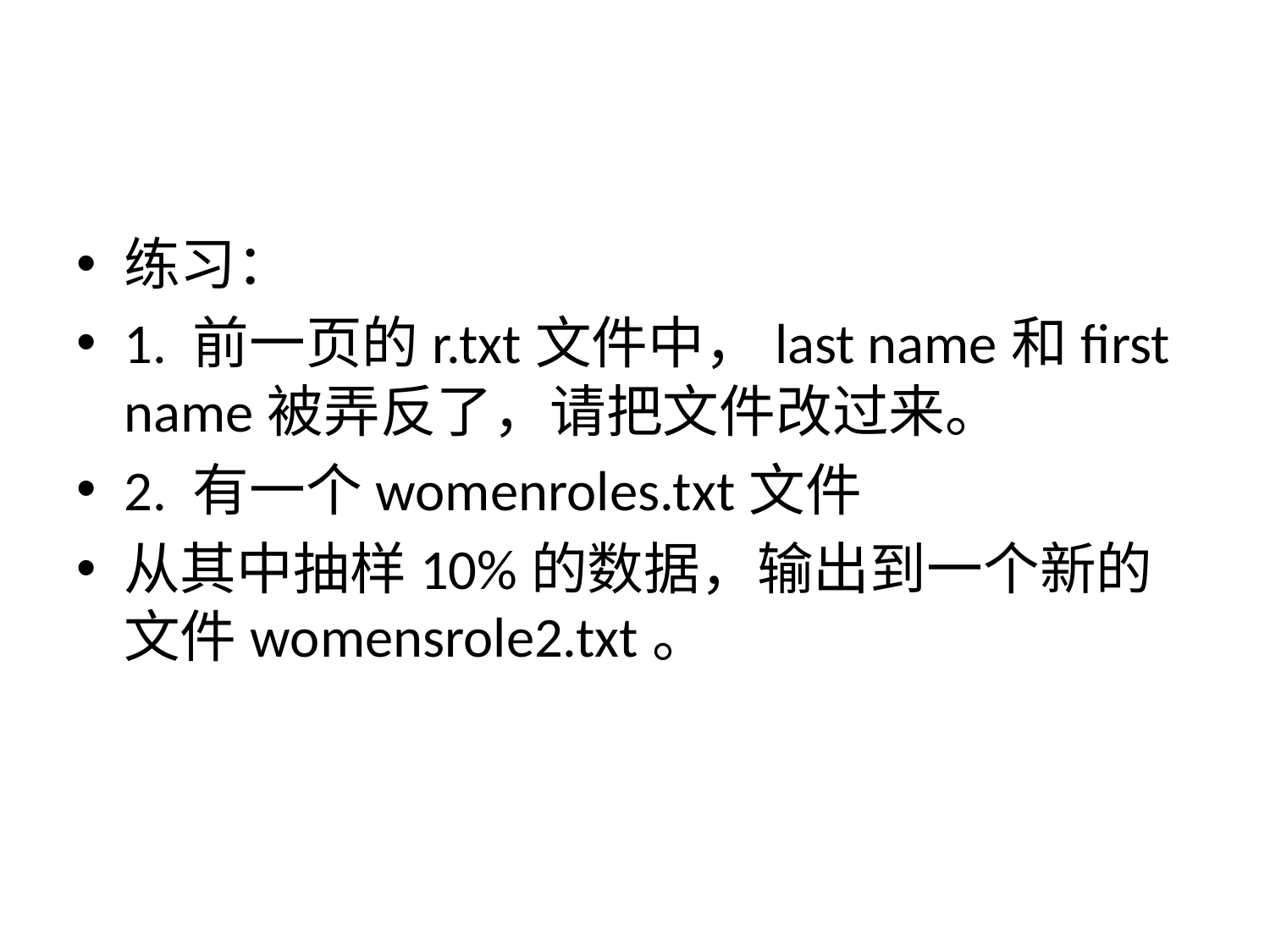

#
练习：
1. 前一页的r.txt文件中，last name和first name被弄反了，请把文件改过来。
2. 有一个womenroles.txt文件
从其中抽样10%的数据，输出到一个新的文件womensrole2.txt。